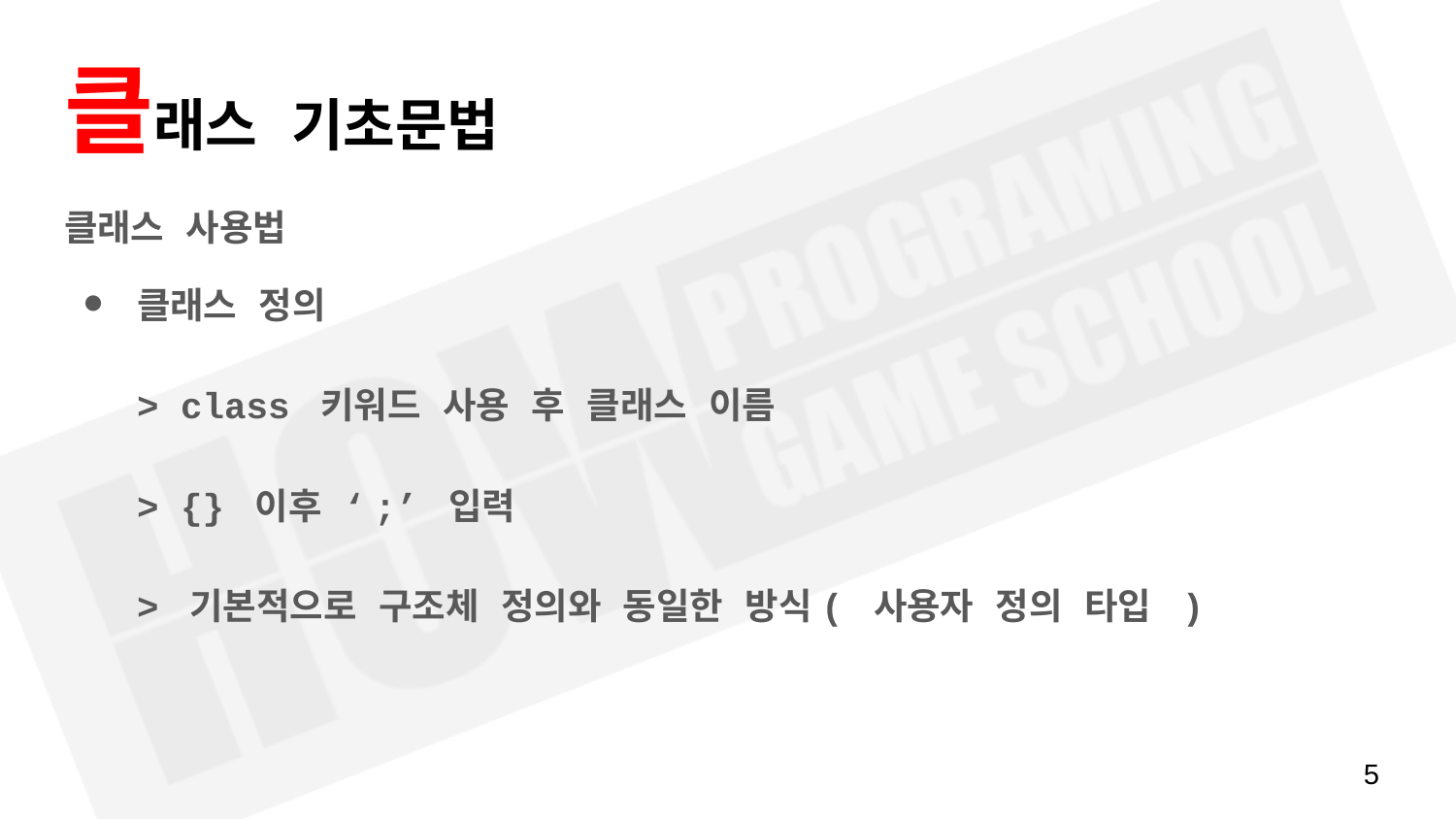

# 클래스 기초문법
클래스 사용법
클래스 정의
> class 키워드 사용 후 클래스 이름
> {} 이후 ‘;’ 입력
> 기본적으로 구조체 정의와 동일한 방식( 사용자 정의 타입 )
5